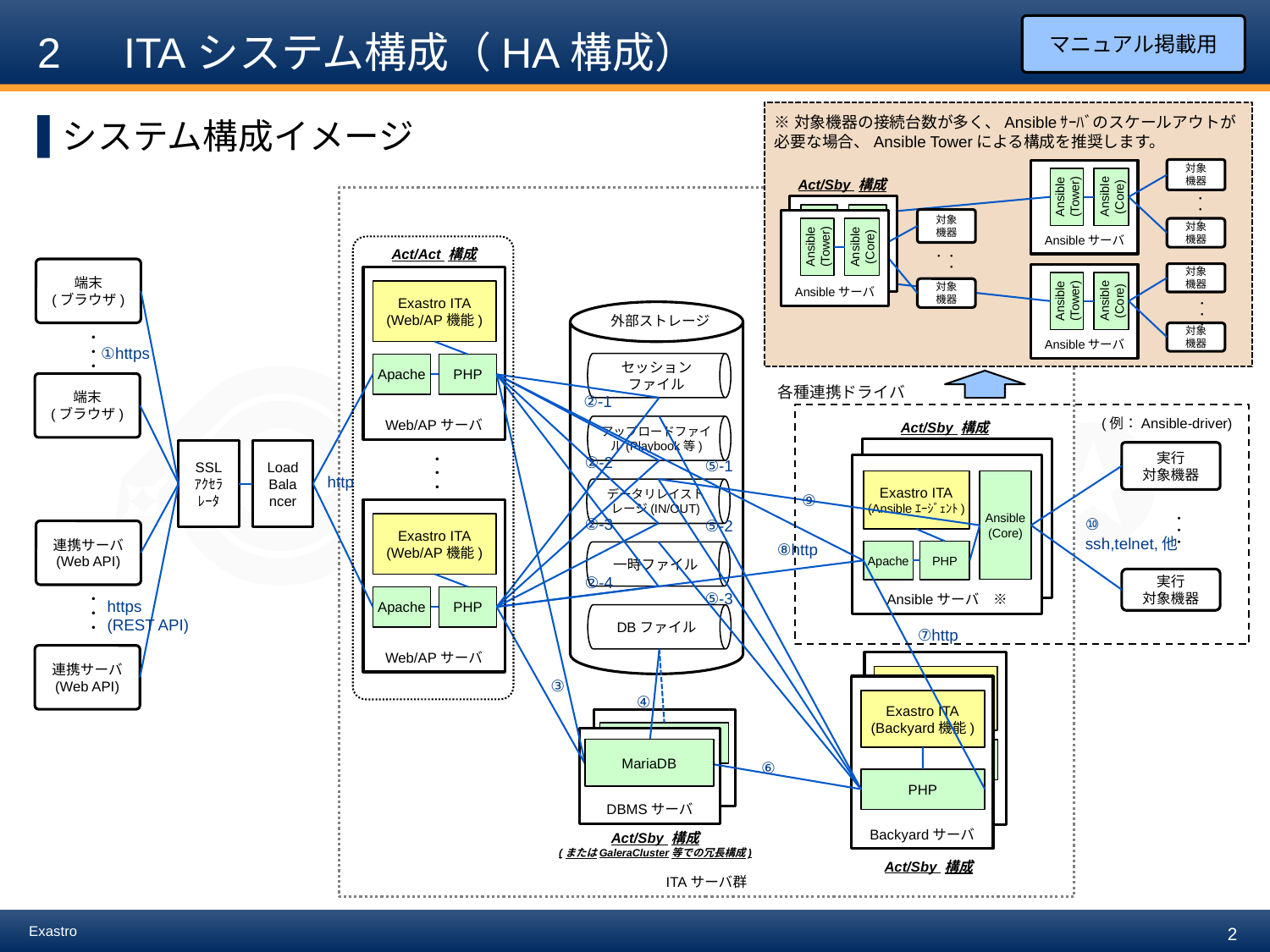

マニュアル掲載用
# 2　ITAシステム構成（HA構成）
※対象機器の接続台数が多く、Ansibleｻｰﾊﾞのスケールアウトが
必要な場合、Ansible Towerによる構成を推奨します。
対象
機器
Ansibleサーバ
Ansible
(Tower)
Ansible
(Core)
Act/Sby 構成
・・・
ITAサーバ群
Ansibleサーバ
Ansible
(Tower)
Ansible
(Core)
対象
機器
Ansibleサーバ
Ansible
(Tower)
Ansible
(Core)
対象
機器

・・・
Act/Act 構成
端末
(ブラウザ)
対象
機器
Ansibleサーバ
Web/APサーバ
Ansible
(Tower)
Ansible
(Core)
対象
機器
Exastro ITA
(Web/AP機能)
・・・
外部ストレージ

セッション
ファイル
アップロードファイル(Playbook等)
データリレイストレージ(IN/OUT)
一時ファイル
DBファイル
・・・
対象
機器
①https

Apache
PHP
端末
(ブラウザ)
各種連携ドライバ
②-1

 (例：Ansible-driver)
Act/Sby 構成
Ansibleサーバ
Exastro ITA
(Ansibleｴｰｼﾞｪﾝﾄ)
Ansible
(Core)
Apache
PHP
Ansibleサーバ　※
Exastro ITA
(Ansibleｴｰｼﾞｪﾝﾄ)
Ansible
(Core)
Apache
PHP
・・・
SSL
ｱｸｾﾗﾚｰﾀ
Load
Balancer
実行
対象機器
②-2
⑤-1
http
⑨
Web/APサーバ
・・・
②-3
⑩
ssh,telnet,他
⑤-2
Exastro ITA
(Web/AP機能)
連携サーバ
(Web API)
⑧http
②-4
実行
対象機器
・・・
⑤-3
Apache
PHP
https
(REST API)
⑦http
連携サーバ
(Web API)
APサーバ(RHEL8)
Exastro ITA
(Backyard機能)
PHP
③
Backyardサーバ
Exastro ITA
(Backyard機能)
PHP
④
DBMSサーバ
MariaDB
DBMSサーバ
MariaDB
MariaDB
⑥
Act/Sby 構成
(またはGaleraCluster等での冗長構成)
Act/Sby 構成
システム構成イメージ